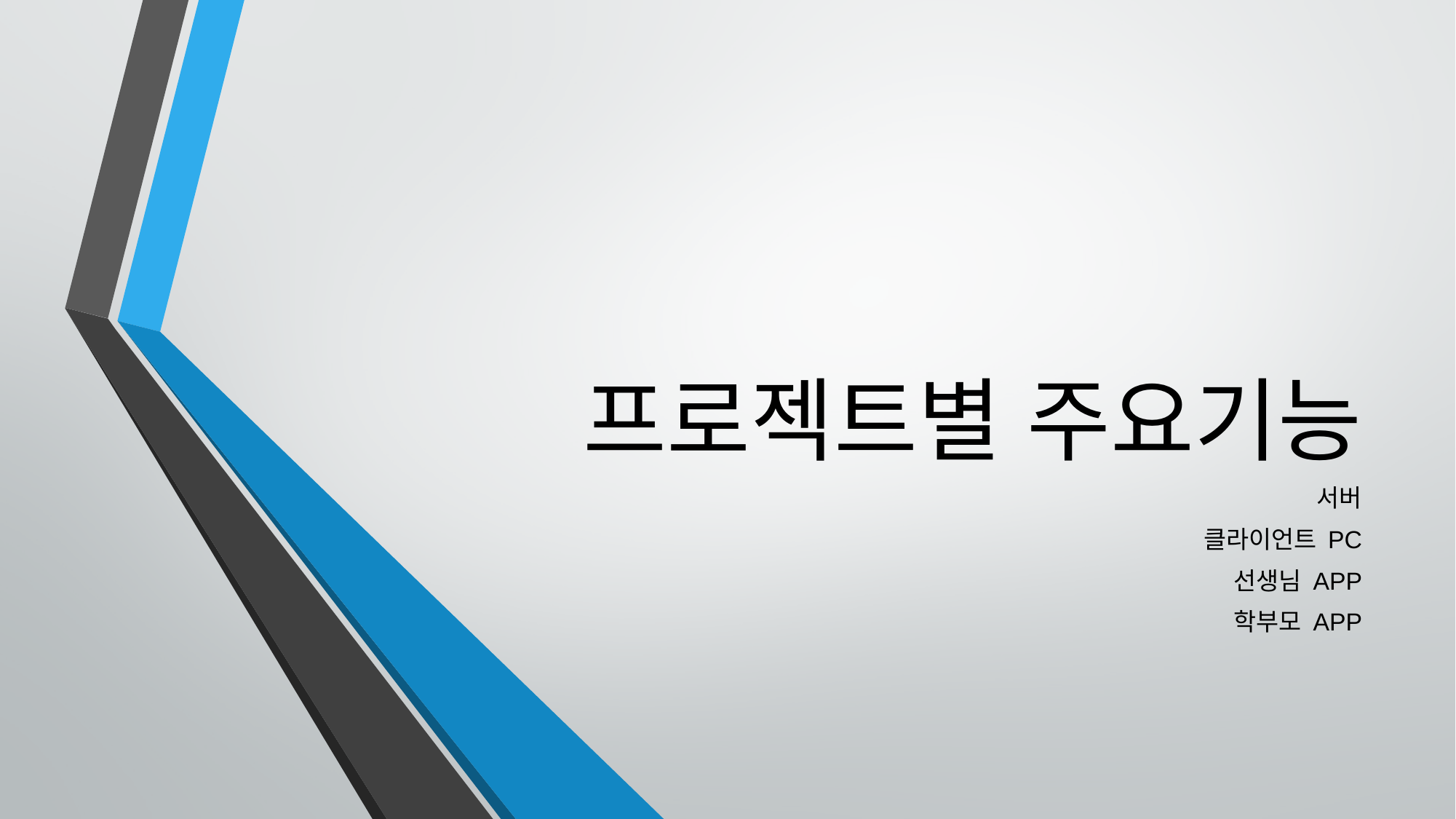

# 프로젝트별 주요기능
서버
클라이언트 PC
선생님 APP
학부모 APP